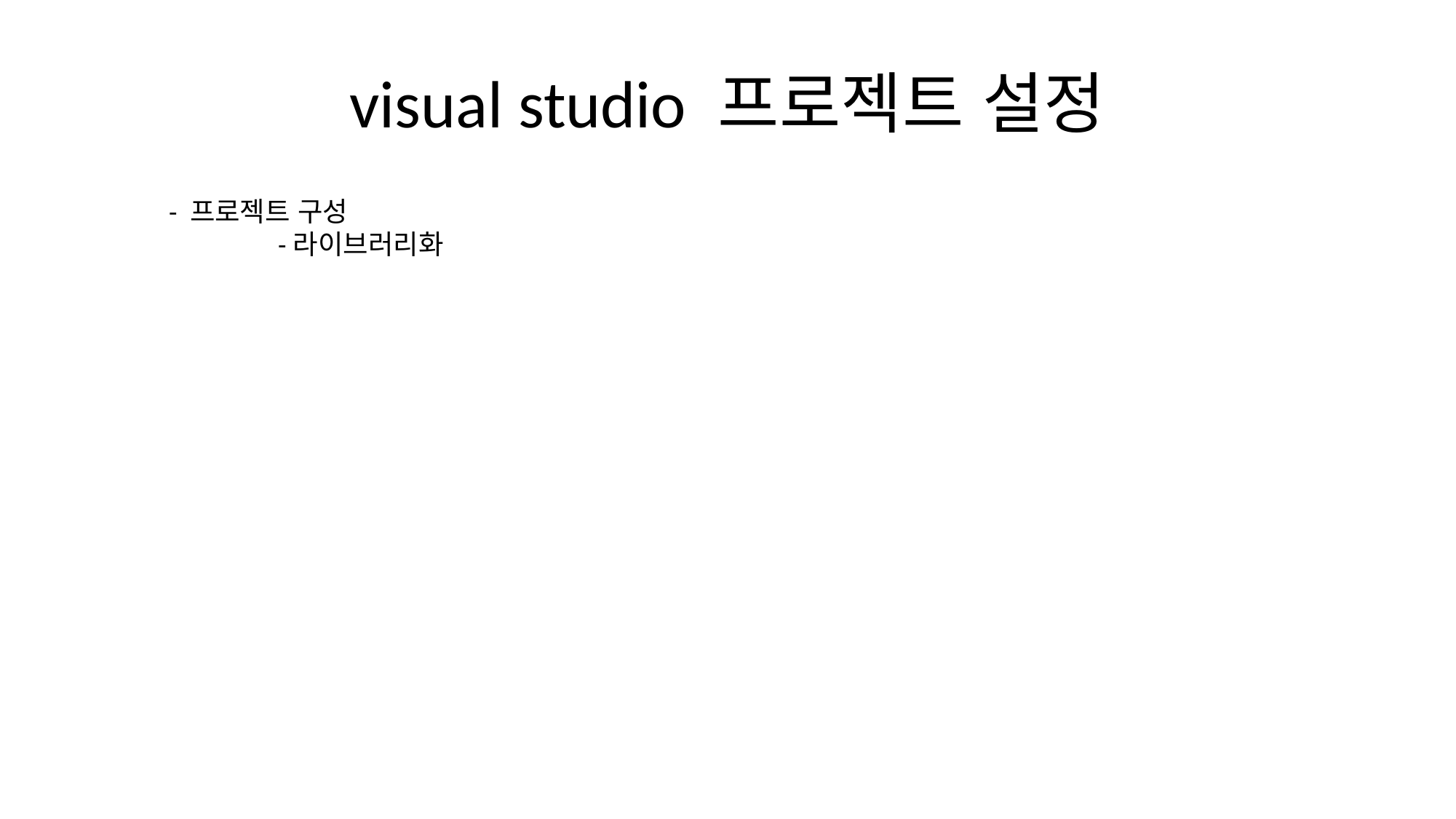

# visual studio 프로젝트 설정
- 프로젝트 구성
	-라이브러리화